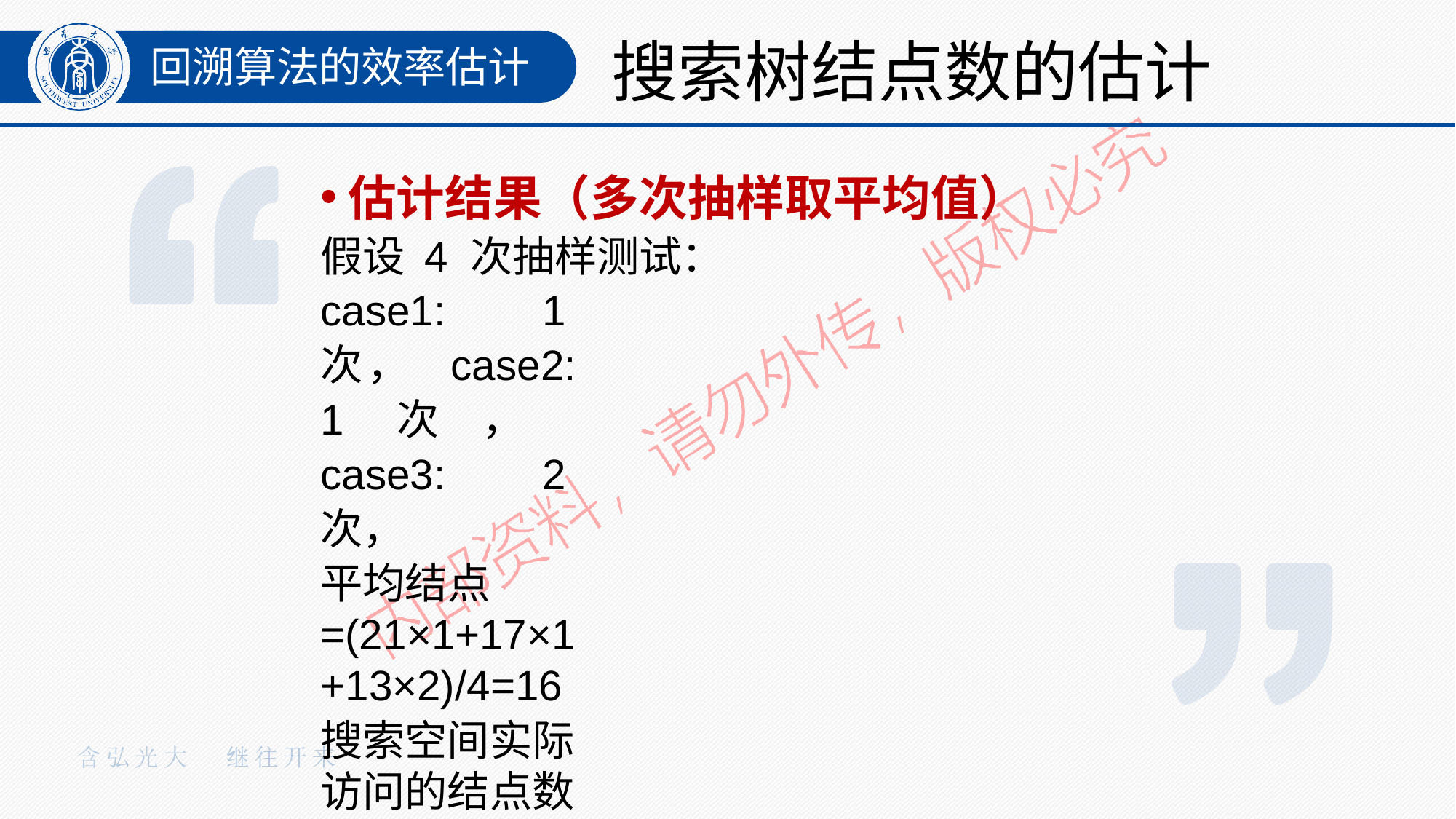

# 搜索树结点数的估计

回溯算法的效率估计
估计结果（多次抽样取平均值）
假设 4 次抽样测试：
case1: 1次，  case2: 1次，  case3: 2次，
平均结点=(21×1+17×1+13×2)/4=16
搜索空间实际访问的结点数为 17